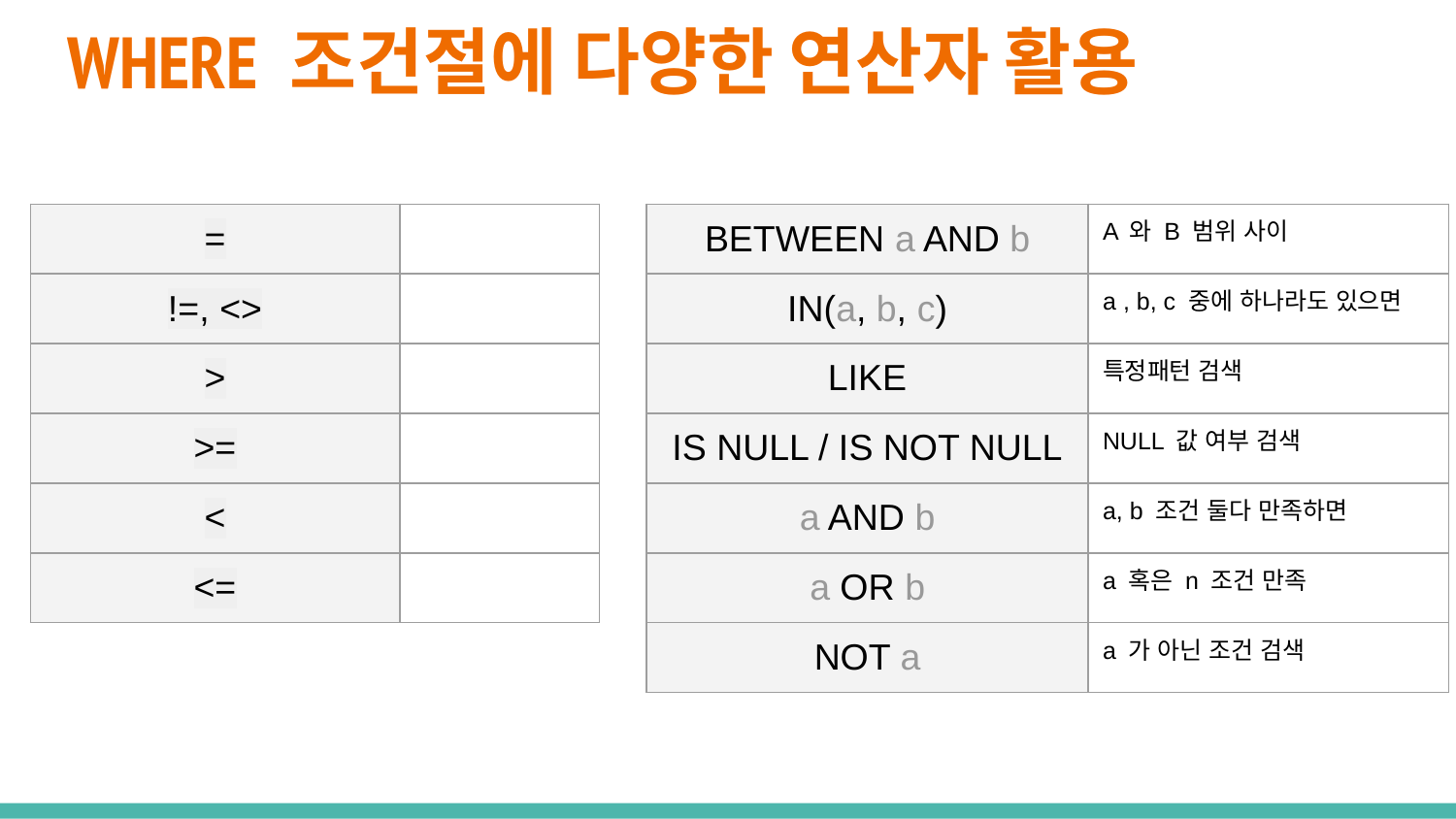

# WHERE 조건절에 다양한 연산자 활용
| = |  |
| --- | --- |
| !=, <> |  |
| > |  |
| >= |  |
| < |  |
| <= |  |
| BETWEEN a AND b | A 와 B 범위 사이 |
| --- | --- |
| IN(a, b, c) | a , b, c 중에 하나라도 있으면 |
| LIKE | 특정패턴 검색 |
| IS NULL / IS NOT NULL | NULL 값 여부 검색 |
| a AND b | a, b 조건 둘다 만족하면 |
| a OR b | a 혹은 n 조건 만족 |
| NOT a | a 가 아닌 조건 검색 |